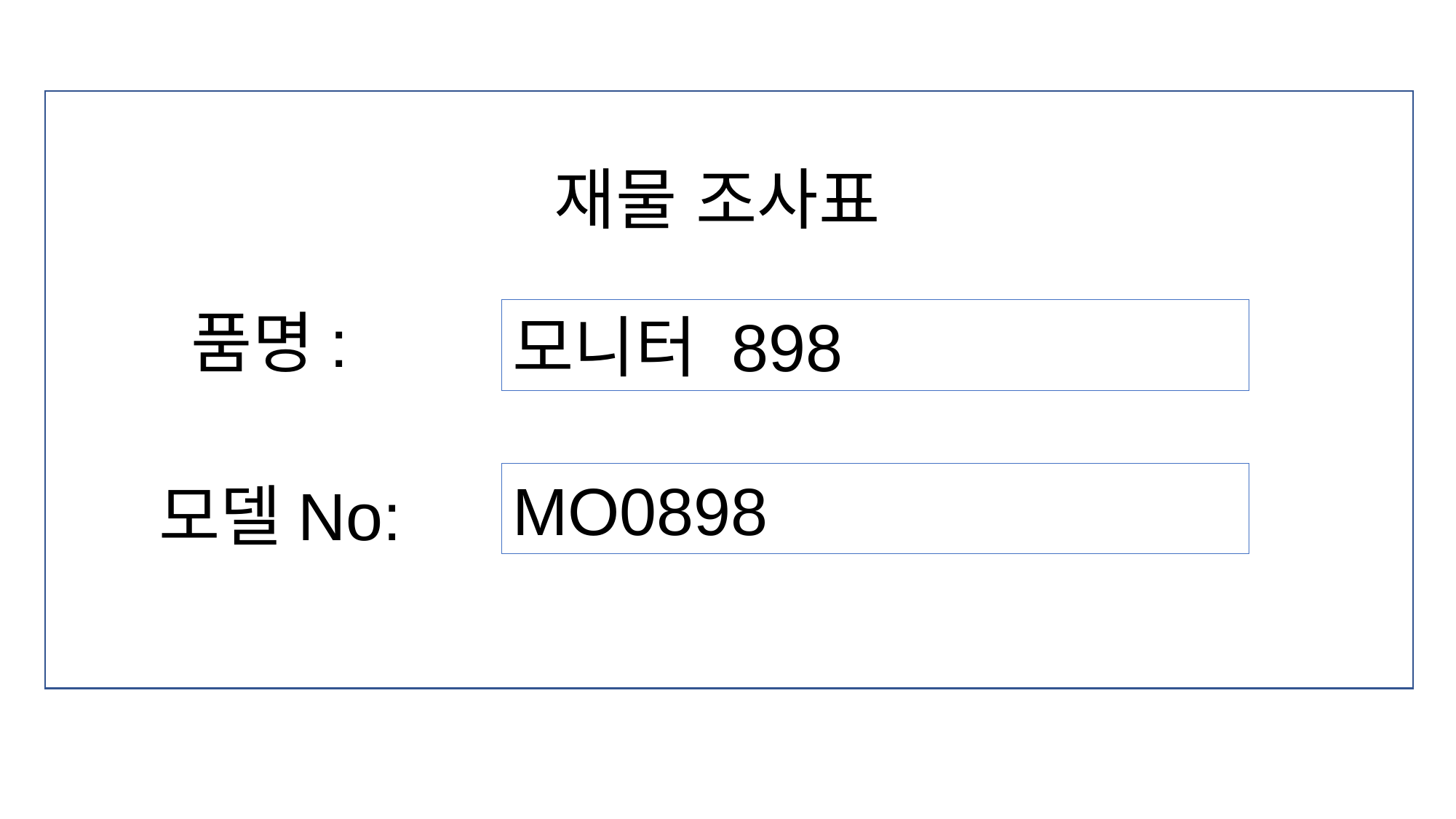

재물 조사표
품명:
모니터 898
MO0898
모델No: